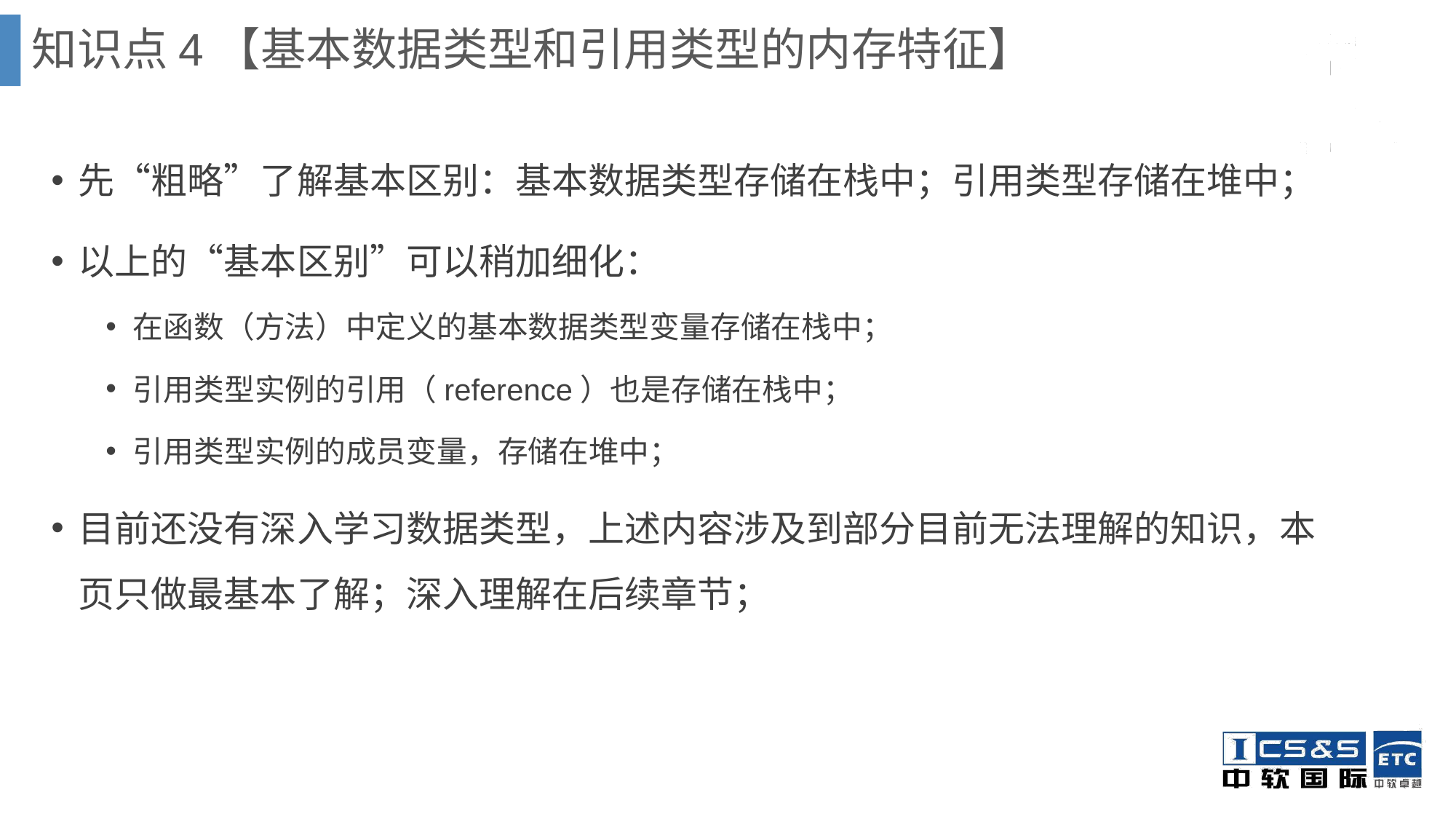

知识点4【基本数据类型和引用类型的内存特征】
先“粗略”了解基本区别：基本数据类型存储在栈中；引用类型存储在堆中；
以上的“基本区别”可以稍加细化：
在函数（方法）中定义的基本数据类型变量存储在栈中；
引用类型实例的引用（reference）也是存储在栈中；
引用类型实例的成员变量，存储在堆中；
目前还没有深入学习数据类型，上述内容涉及到部分目前无法理解的知识，本页只做最基本了解；深入理解在后续章节；